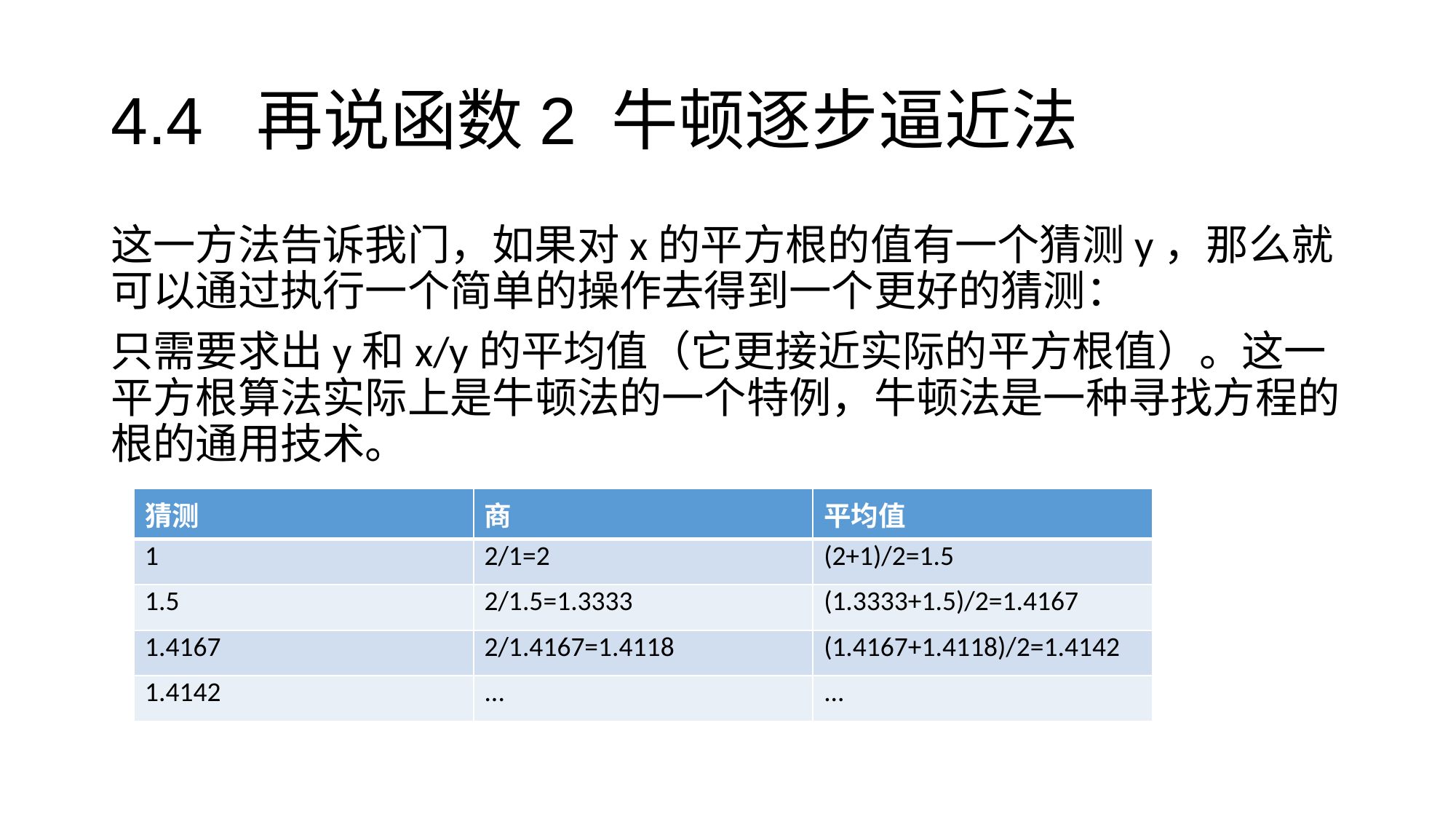

# 4.4  再说函数2 牛顿逐步逼近法
这一方法告诉我门，如果对x的平方根的值有一个猜测y，那么就可以通过执行一个简单的操作去得到一个更好的猜测：
只需要求出y和x/y的平均值（它更接近实际的平方根值）。这一平方根算法实际上是牛顿法的一个特例，牛顿法是一种寻找方程的根的通用技术。

| 猜测 | 商 | 平均值 |
| --- | --- | --- |
| 1 | 2/1=2 | (2+1)/2=1.5 |
| 1.5 | 2/1.5=1.3333 | (1.3333+1.5)/2=1.4167 |
| 1.4167 | 2/1.4167=1.4118 | (1.4167+1.4118)/2=1.4142 |
| 1.4142 | ... | ... |